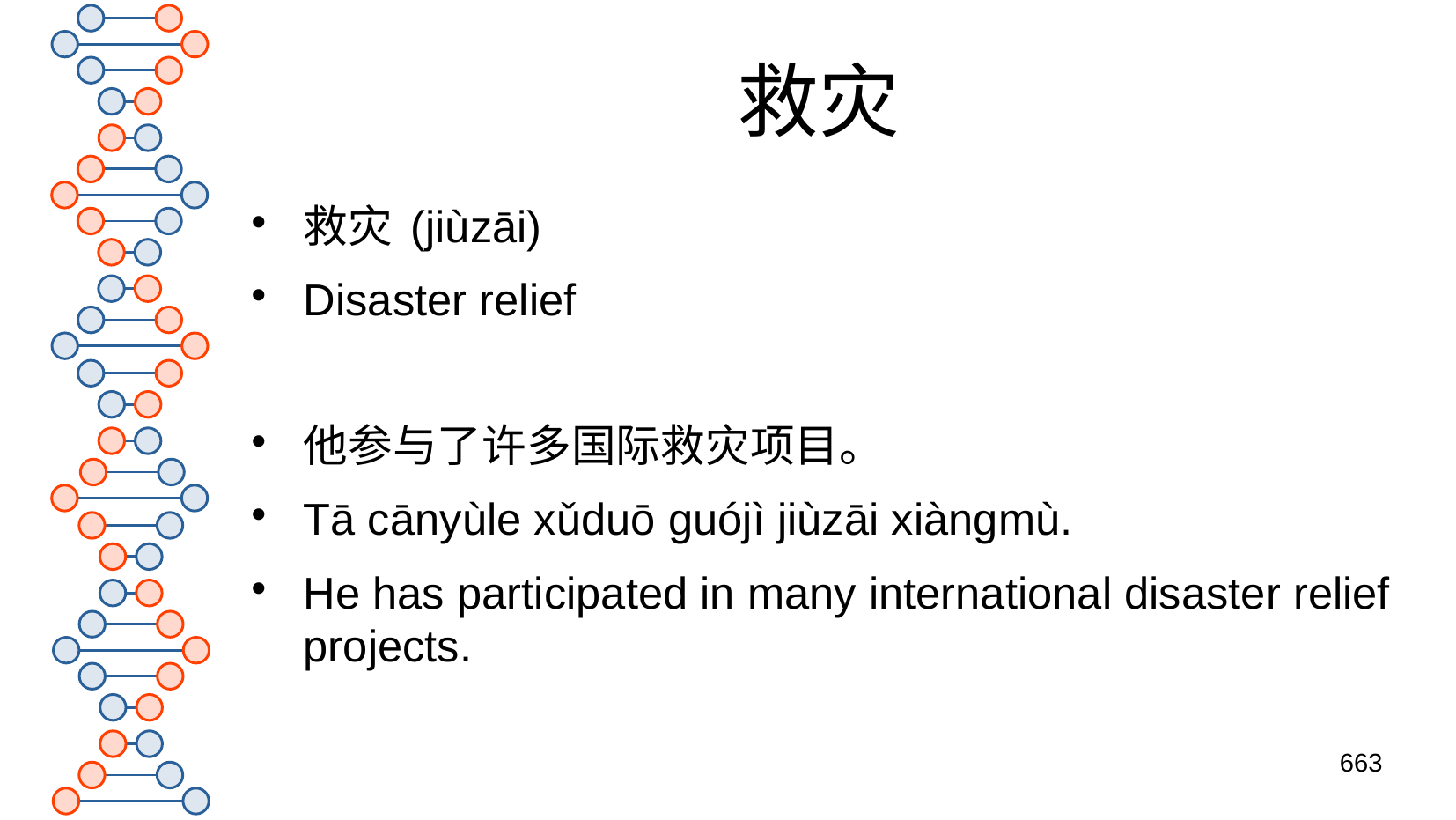

# 救灾
救灾 (jiùzāi)
Disaster relief

他参与了许多国际救灾项目。
Tā cānyùle xǔduō guójì jiùzāi xiàngmù.
He has participated in many international disaster relief projects.
663